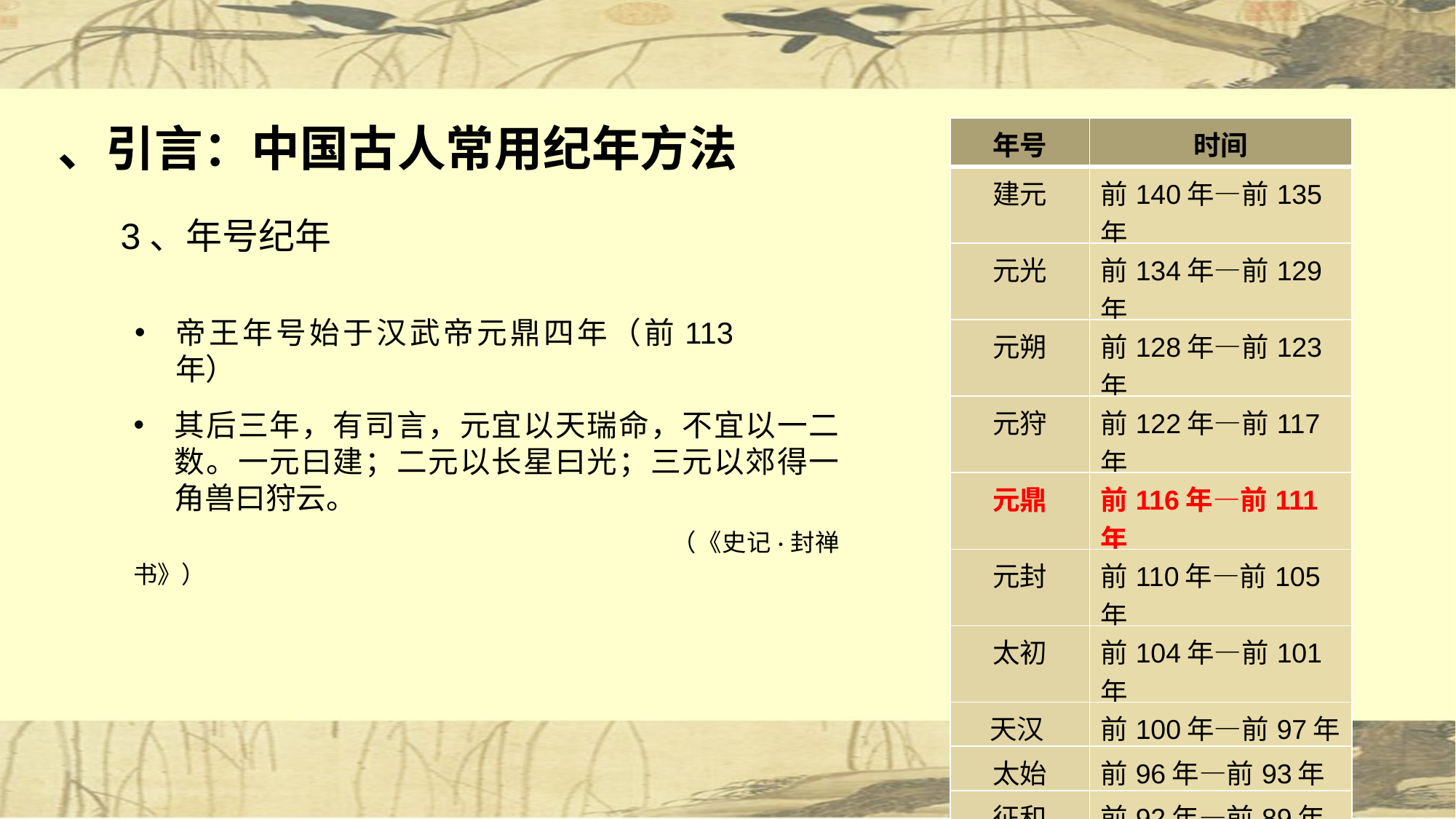

# 、引言：中国古人常用纪年方法
| 年号 | 时间 |
| --- | --- |
| 建元 | 前140年—前135年 |
| 元光 | 前134年—前129年 |
| 元朔 | 前128年—前123年 |
| 元狩 | 前122年—前117年 |
| 元鼎 | 前116年—前111年 |
| 元封 | 前110年—前105年 |
| 太初 | 前104年—前101年 |
| 天汉 | 前100年—前97年 |
| 太始 | 前96年—前93年 |
| 征和 | 前92年—前89年 |
| 后元 | 前88年—前87年2月 |
3、年号纪年
帝王年号始于汉武帝元鼎四年（前113年）
其后三年，有司言，元宜以天瑞命，不宜以一二数。一元曰建；二元以长星曰光；三元以郊得一角兽曰狩云。
                                                           （《史记·封禅书》）